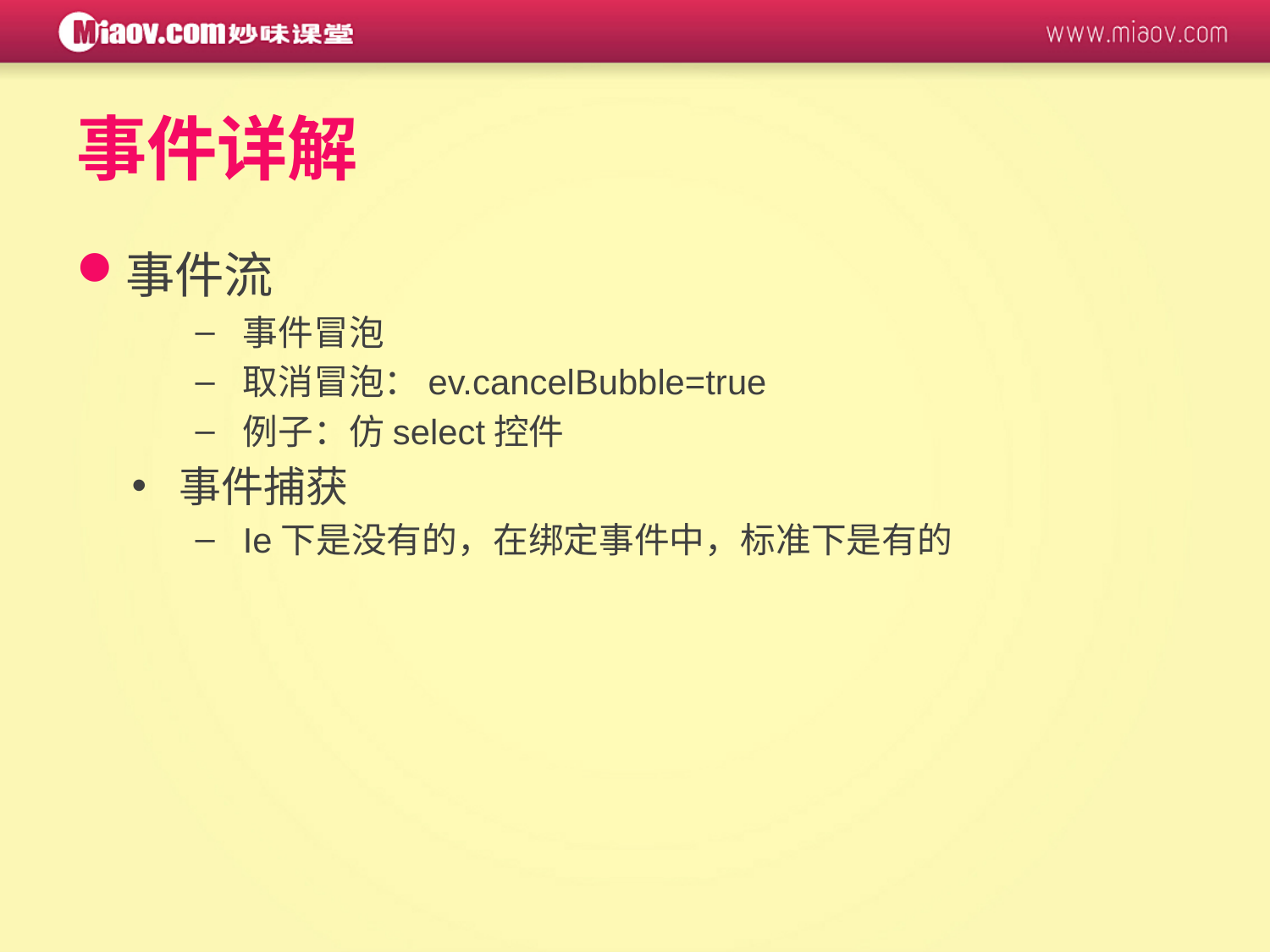

# 事件详解
事件流
事件冒泡
取消冒泡：ev.cancelBubble=true
例子：仿select控件
事件捕获
Ie下是没有的，在绑定事件中，标准下是有的